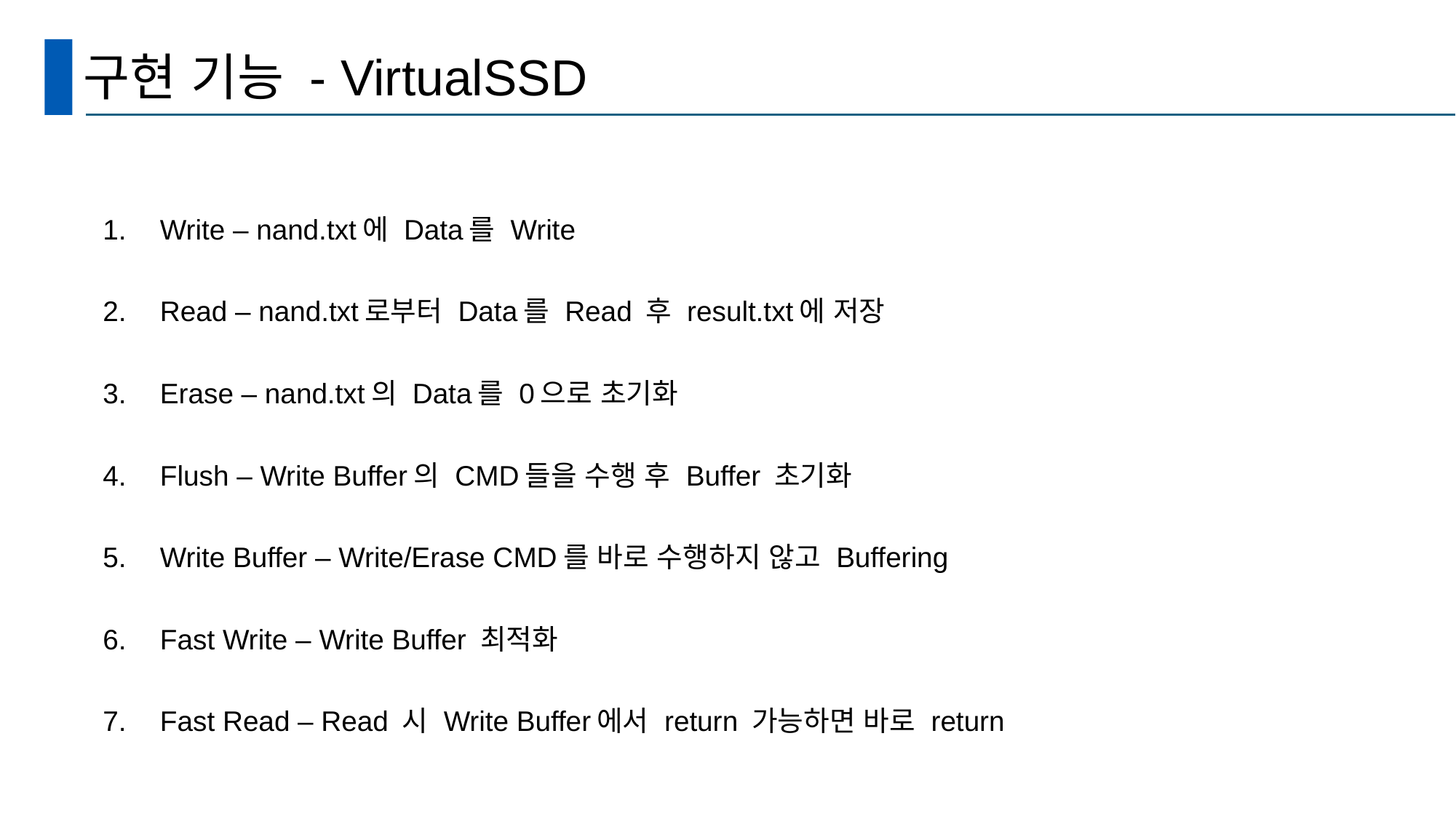

# 구현 기능 - VirtualSSD
Write – nand.txt에 Data를 Write
Read – nand.txt로부터 Data를 Read 후 result.txt에 저장
Erase – nand.txt의 Data를 0으로 초기화
Flush – Write Buffer의 CMD들을 수행 후 Buffer 초기화
Write Buffer – Write/Erase CMD를 바로 수행하지 않고 Buffering
Fast Write – Write Buffer 최적화
Fast Read – Read 시 Write Buffer에서 return 가능하면 바로 return